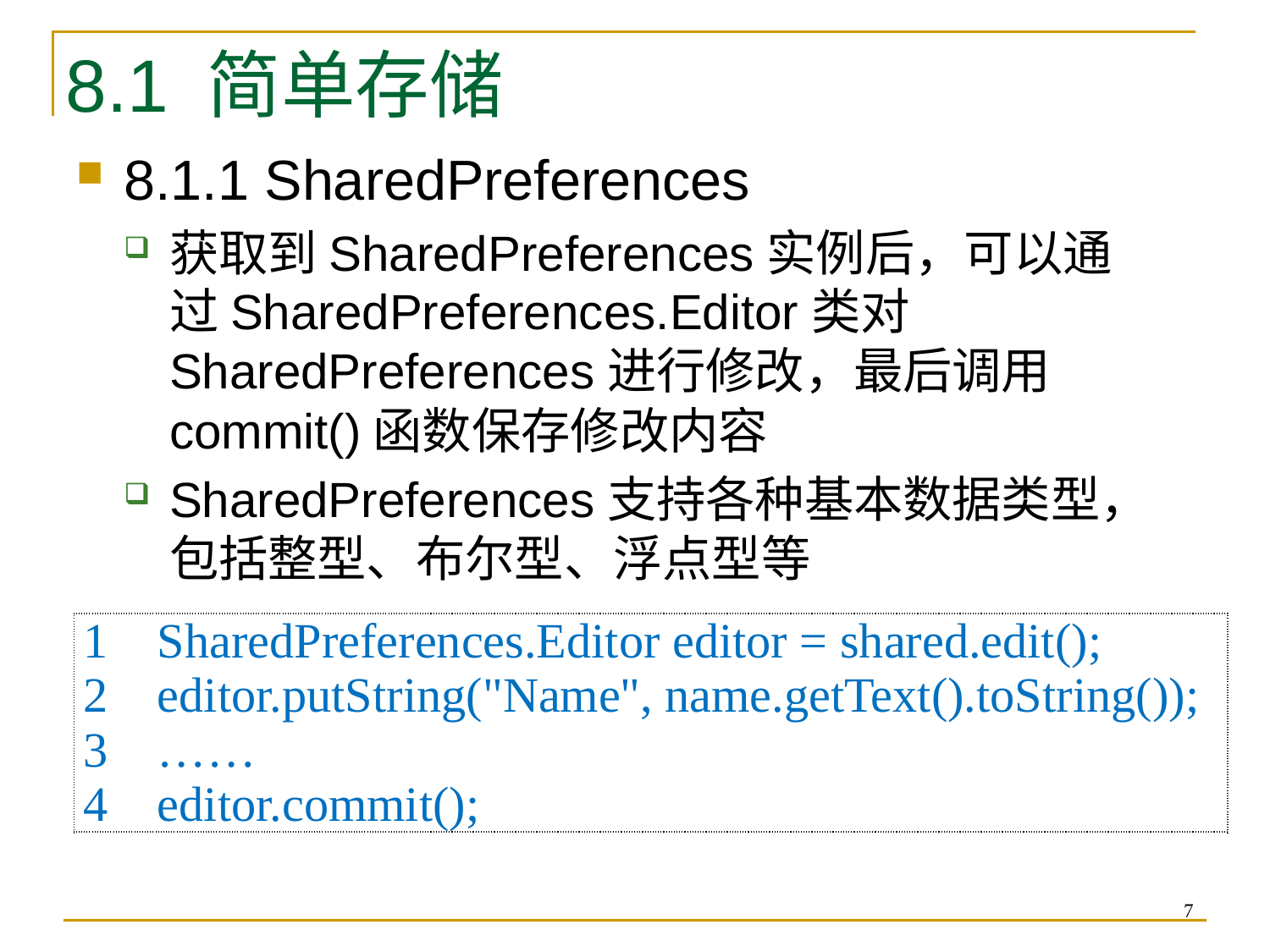

# 8.1 简单存储
8.1.1 SharedPreferences
获取到SharedPreferences实例后，可以通过SharedPreferences.Editor类对SharedPreferences进行修改，最后调用commit()函数保存修改内容
SharedPreferences支持各种基本数据类型，包括整型、布尔型、浮点型等
| 1 SharedPreferences.Editor editor = shared.edit(); 2 editor.putString("Name", name.getText().toString()); 3 …… 4 editor.commit(); |
| --- |
7